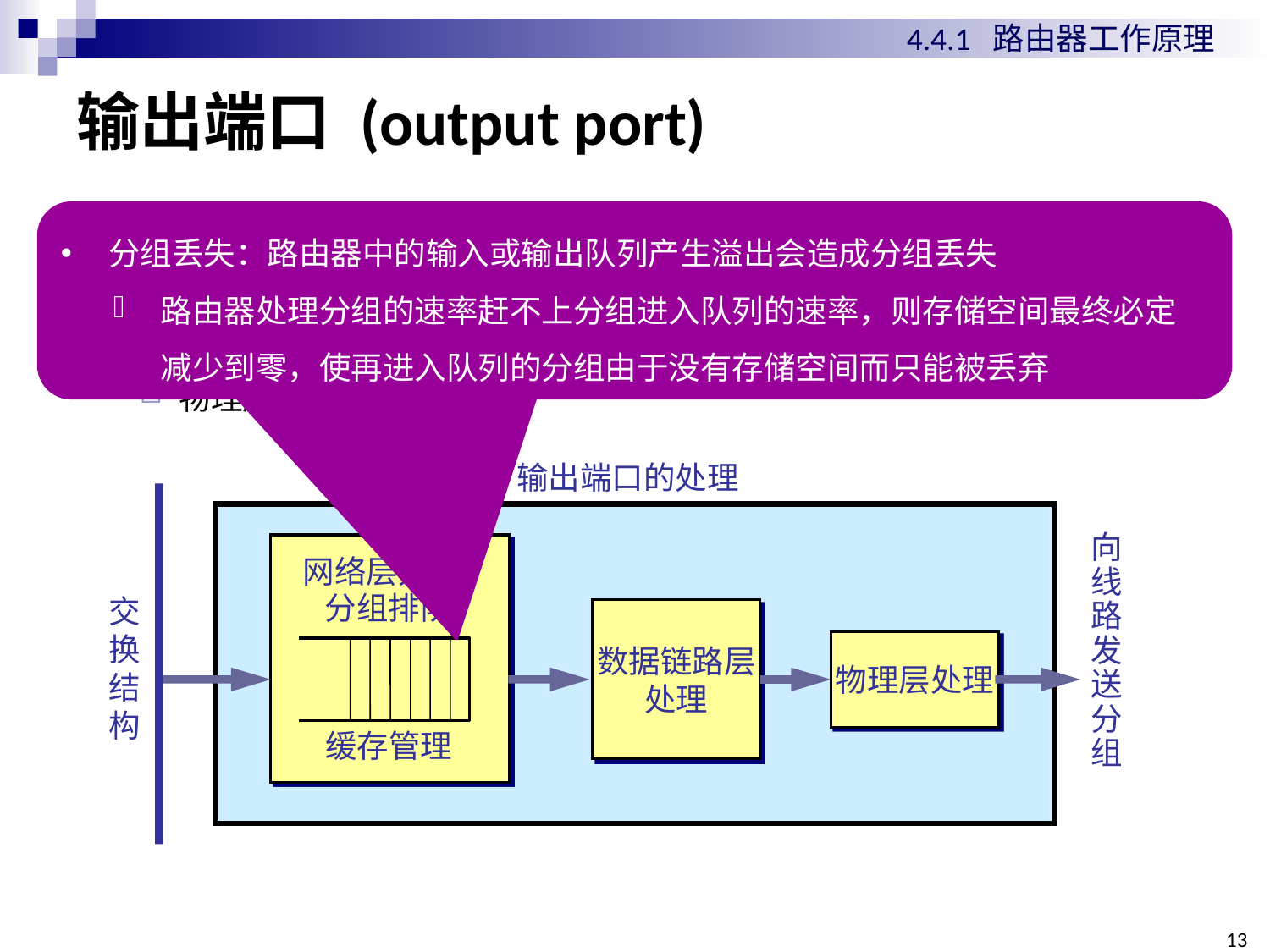

4.4.1  路由器工作原理
# 输出端口 (output port)
输出端口，从交换机构接收分组，发送到链路
网络层：排队处理
数据链路层：组帧
物理层：发送比特
分组丢失：路由器中的输入或输出队列产生溢出会造成分组丢失
路由器处理分组的速率赶不上分组进入队列的速率，则存储空间最终必定减少到零，使再进入队列的分组由于没有存储空间而只能被丢弃
  输出端口的处理

向
线
路
发
送
分
组

网络层处理
  分组排队
交
换
结
构
数据链路层
处理
物理层处理

缓存管理
138